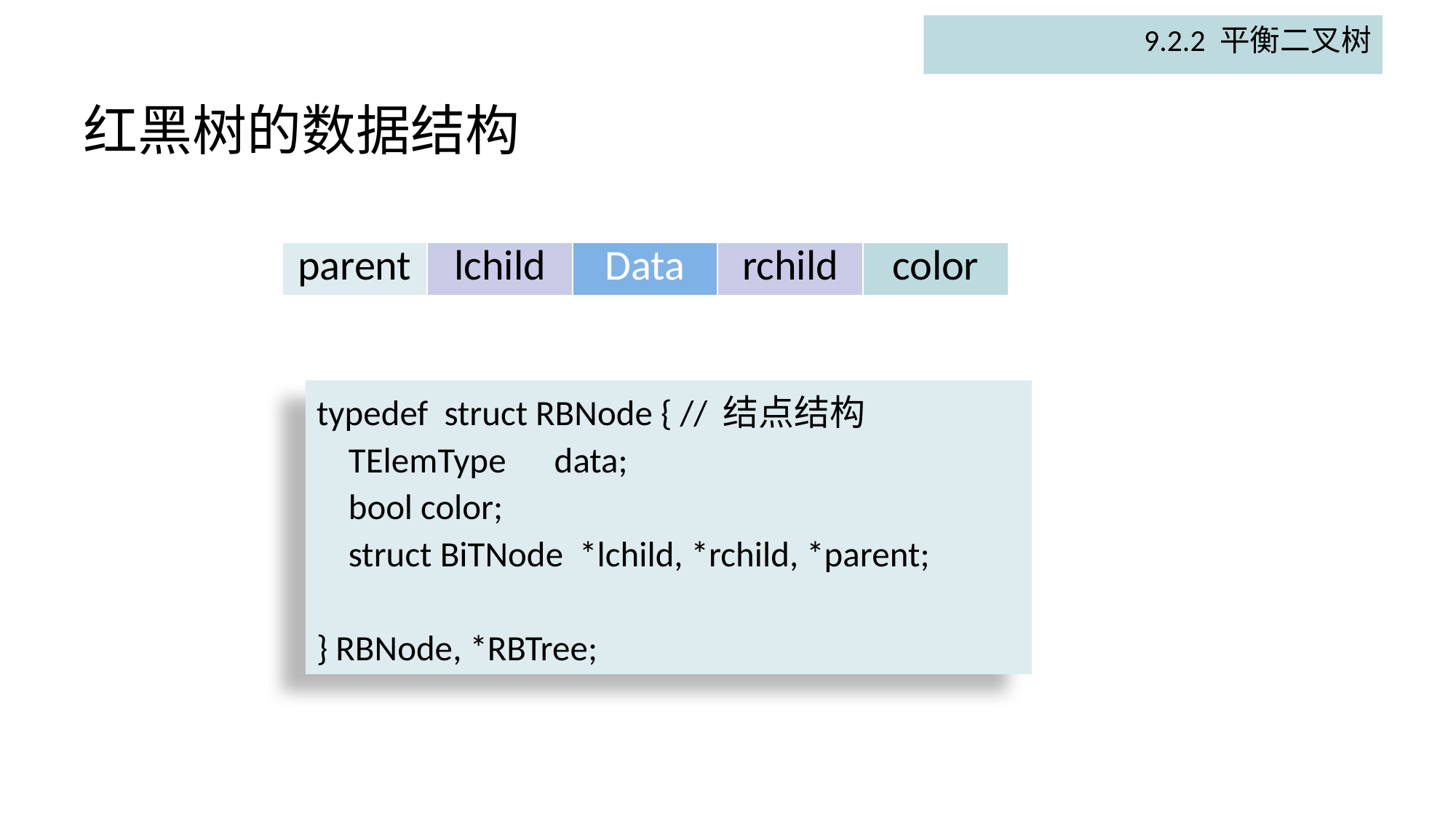

9.2.2 平衡二叉树
# 红黑树的数据结构
| parent | lchild | Data | rchild | color |
| --- | --- | --- | --- | --- |
typedef  struct RBNode { // 结点结构
    TElemType      data;
    bool color;
    struct BiTNode  *lchild, *rchild, *parent;
} RBNode, *RBTree;